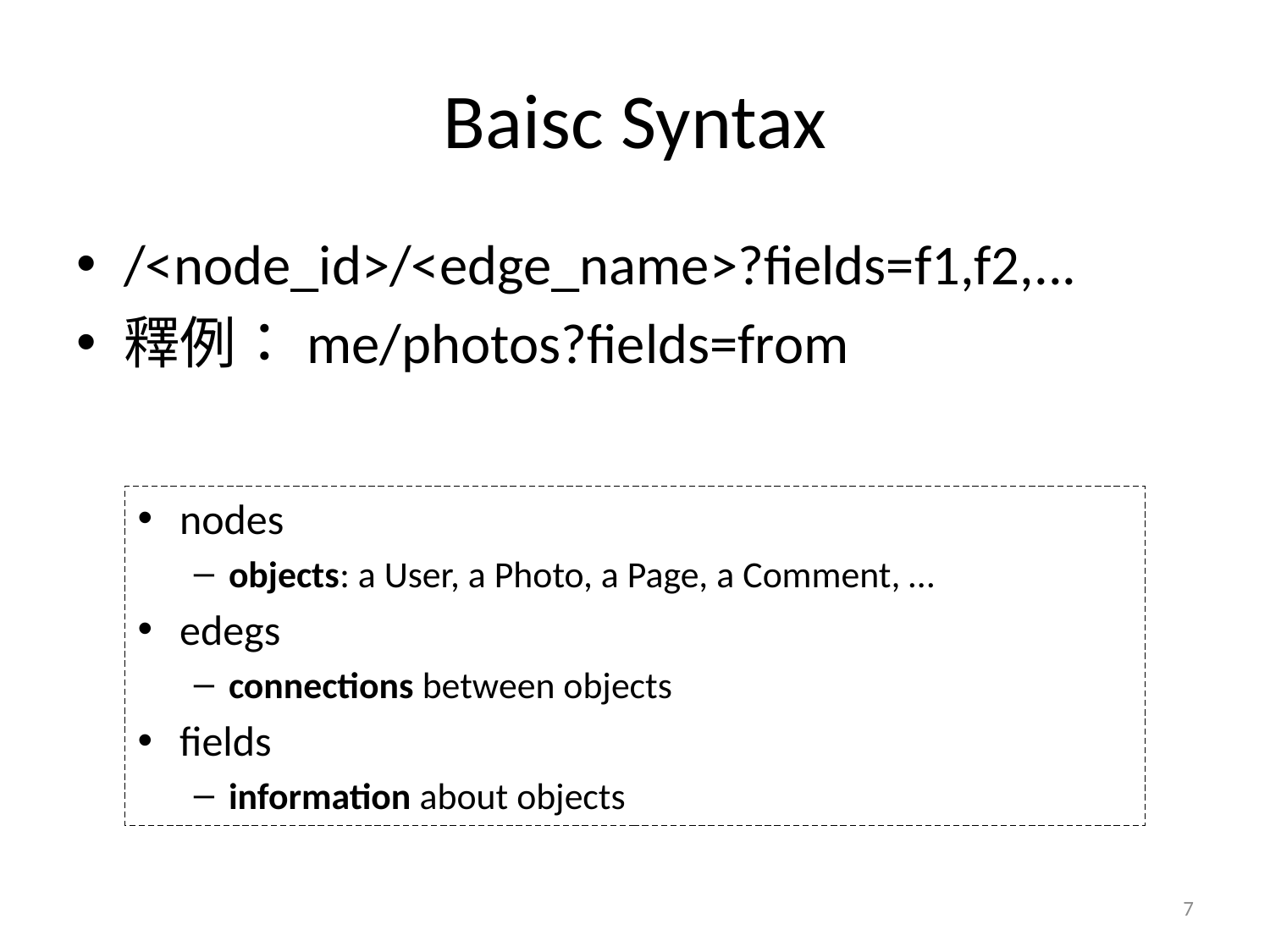

# Baisc Syntax
/<node_id>/<edge_name>?fields=f1,f2,...
釋例：me/photos?fields=from
nodes
objects: a User, a Photo, a Page, a Comment, …
edegs
connections between objects
fields
information about objects

7